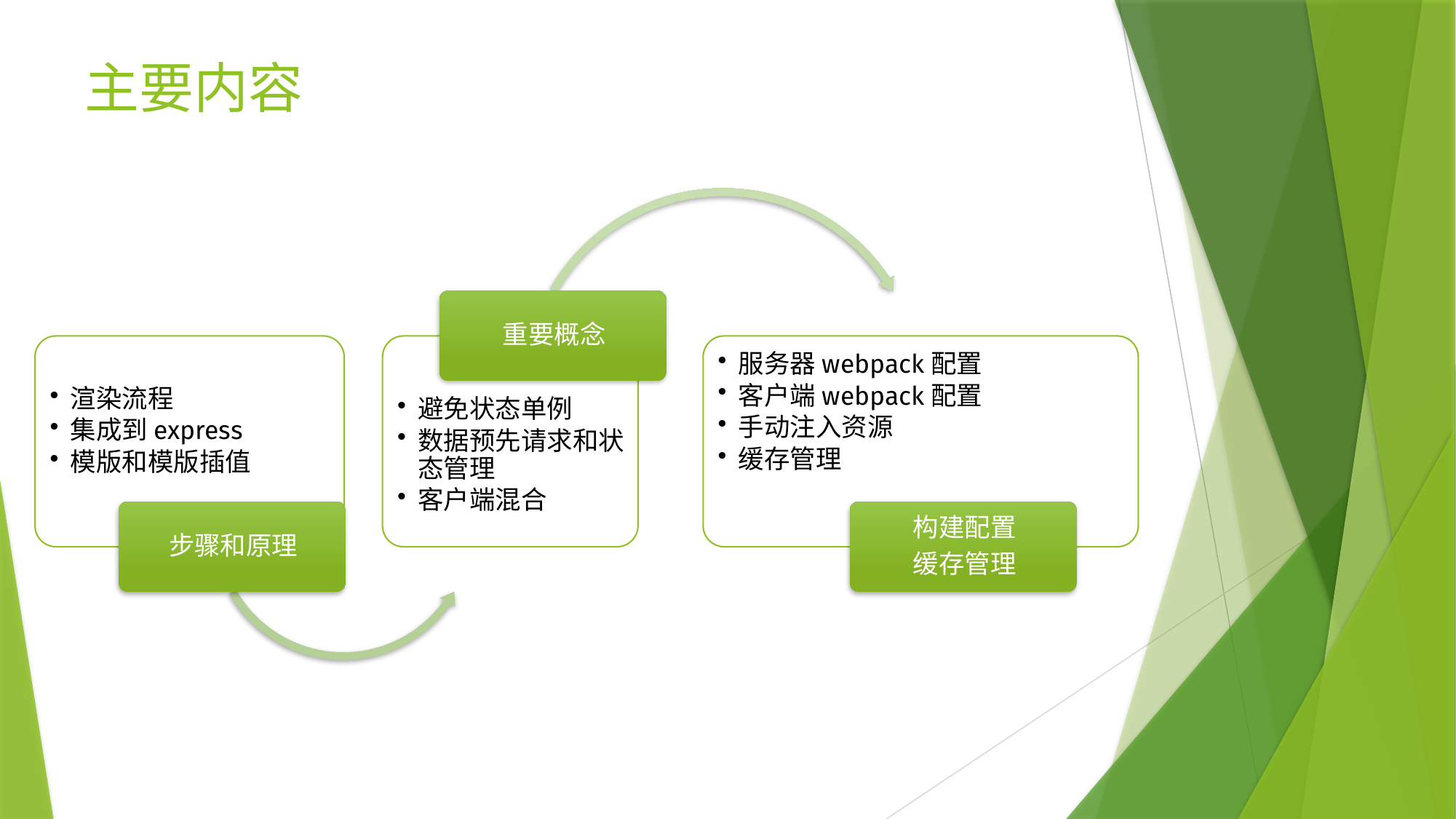

主要内容

渲染流程
集成到express
模版和模版插值
步骤和原理
避免状态单例
数据预先请求和状态管理
客户端混合
重要概念
服务器webpack配置
客户端webpack配置
手动注入资源
缓存管理
构建配置
缓存管理